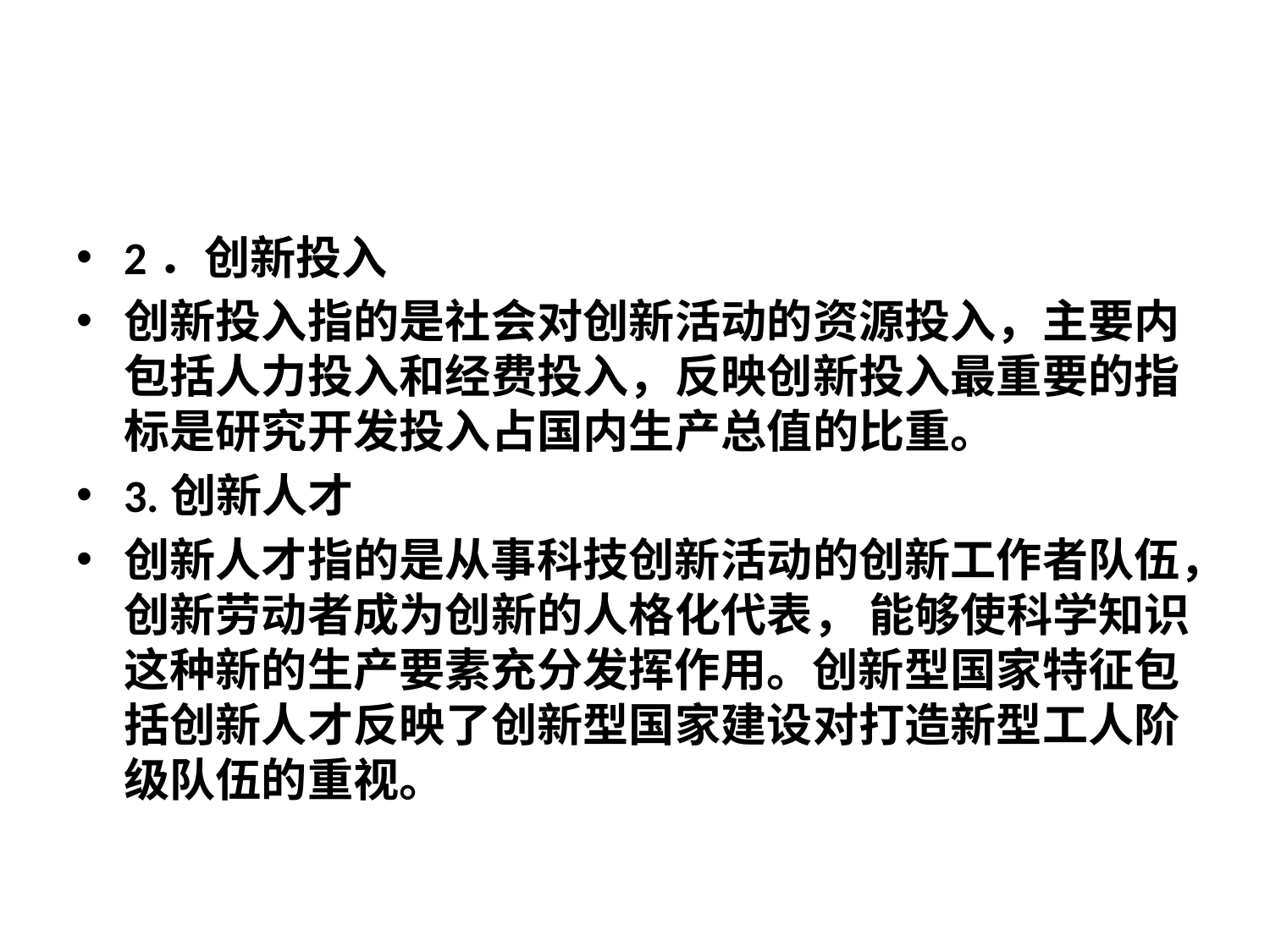

#
2．创新投入
创新投入指的是社会对创新活动的资源投入，主要内包括人力投入和经费投入，反映创新投入最重要的指标是研究开发投入占国内生产总值的比重。
3.创新人才
创新人才指的是从事科技创新活动的创新工作者队伍，创新劳动者成为创新的人格化代表， 能够使科学知识这种新的生产要素充分发挥作用。创新型国家特征包括创新人才反映了创新型国家建设对打造新型工人阶级队伍的重视。